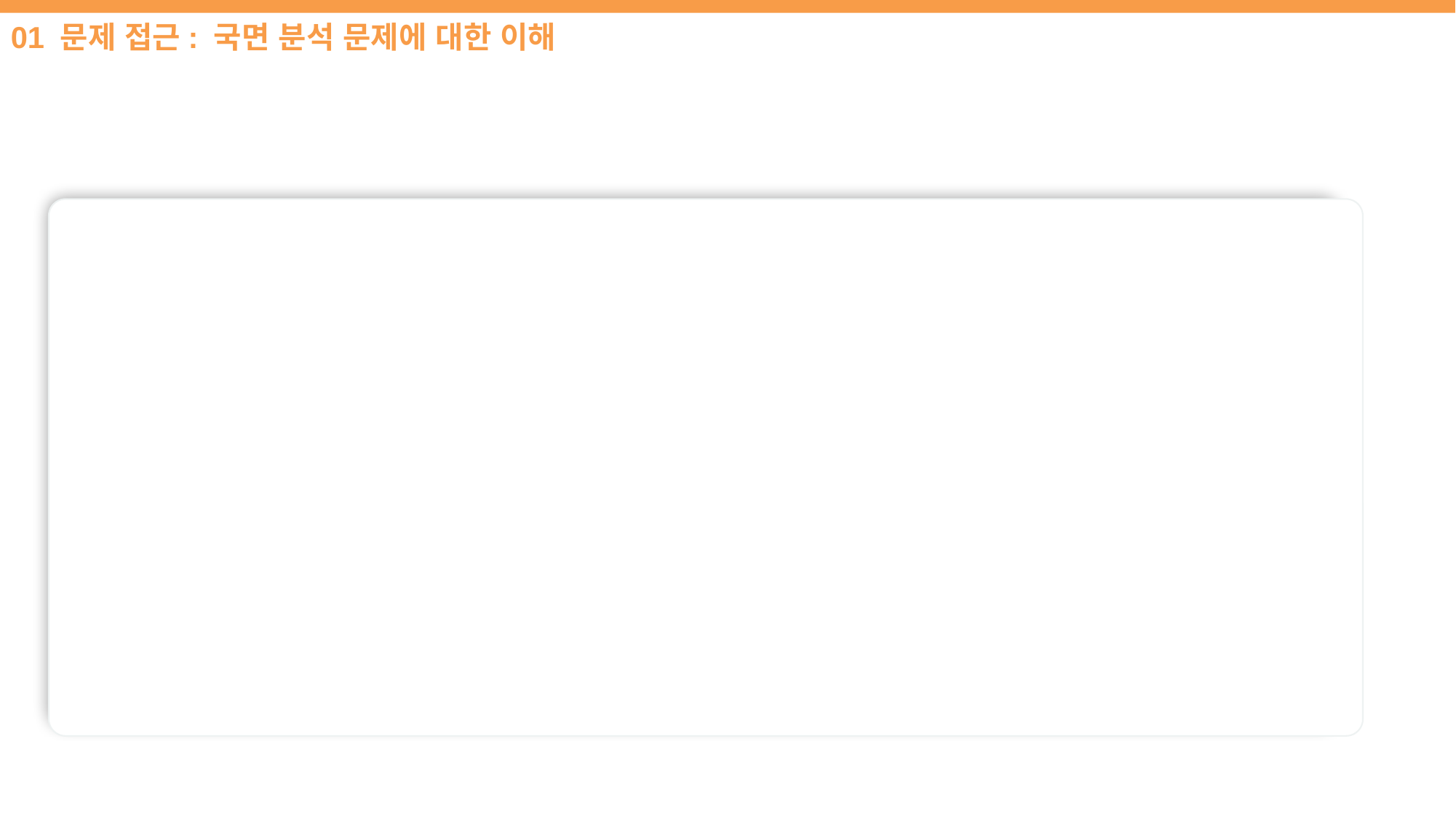

01 문제 접근: 국면 분석 문제에 대한 이해